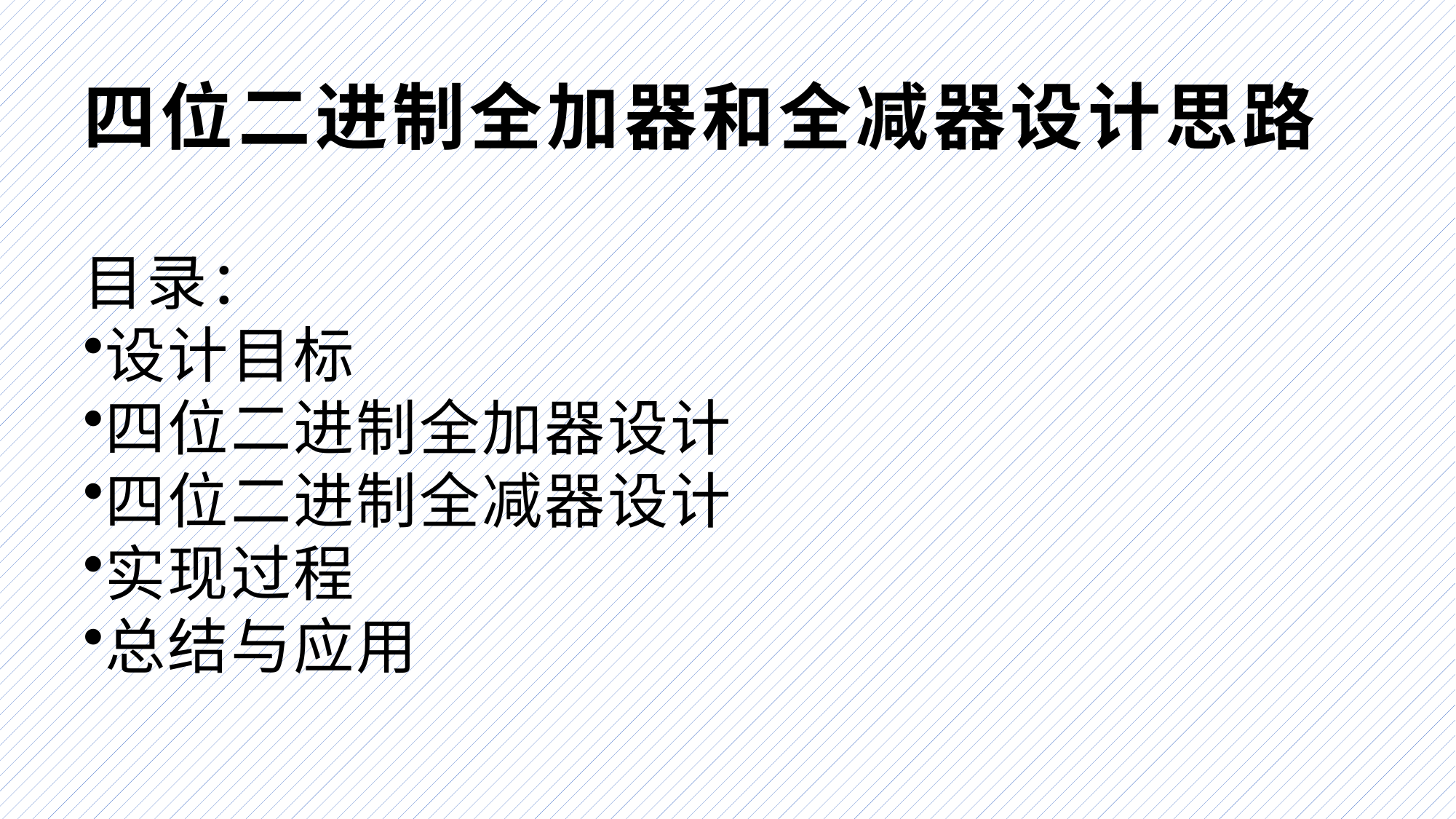

# 四位二进制全加器和全减器设计思路
目录：
设计目标
四位二进制全加器设计
四位二进制全减器设计
实现过程
总结与应用